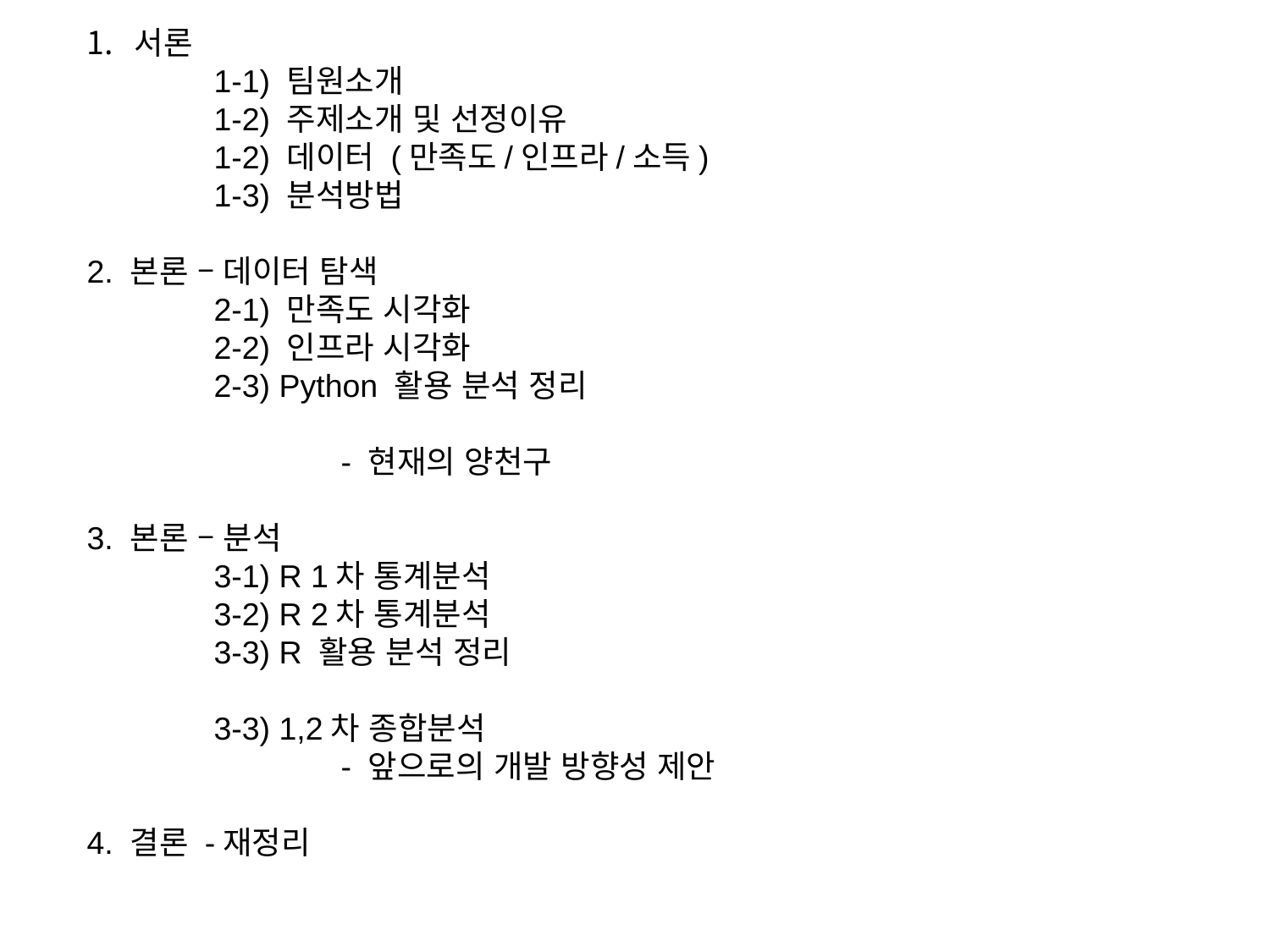

서론
	1-1) 팀원소개
	1-2) 주제소개 및 선정이유
	1-2) 데이터 (만족도/인프라/소득)
	1-3) 분석방법

2. 본론 – 데이터 탐색
	2-1) 만족도 시각화
	2-2) 인프라 시각화
	2-3) Python 활용 분석 정리

		- 현재의 양천구

3. 본론 – 분석
	3-1) R 1차 통계분석
	3-2) R 2차 통계분석
	3-3) R 활용 분석 정리

	3-3) 1,2차 종합분석
		- 앞으로의 개발 방향성 제안

4. 결론 -재정리

<개요>